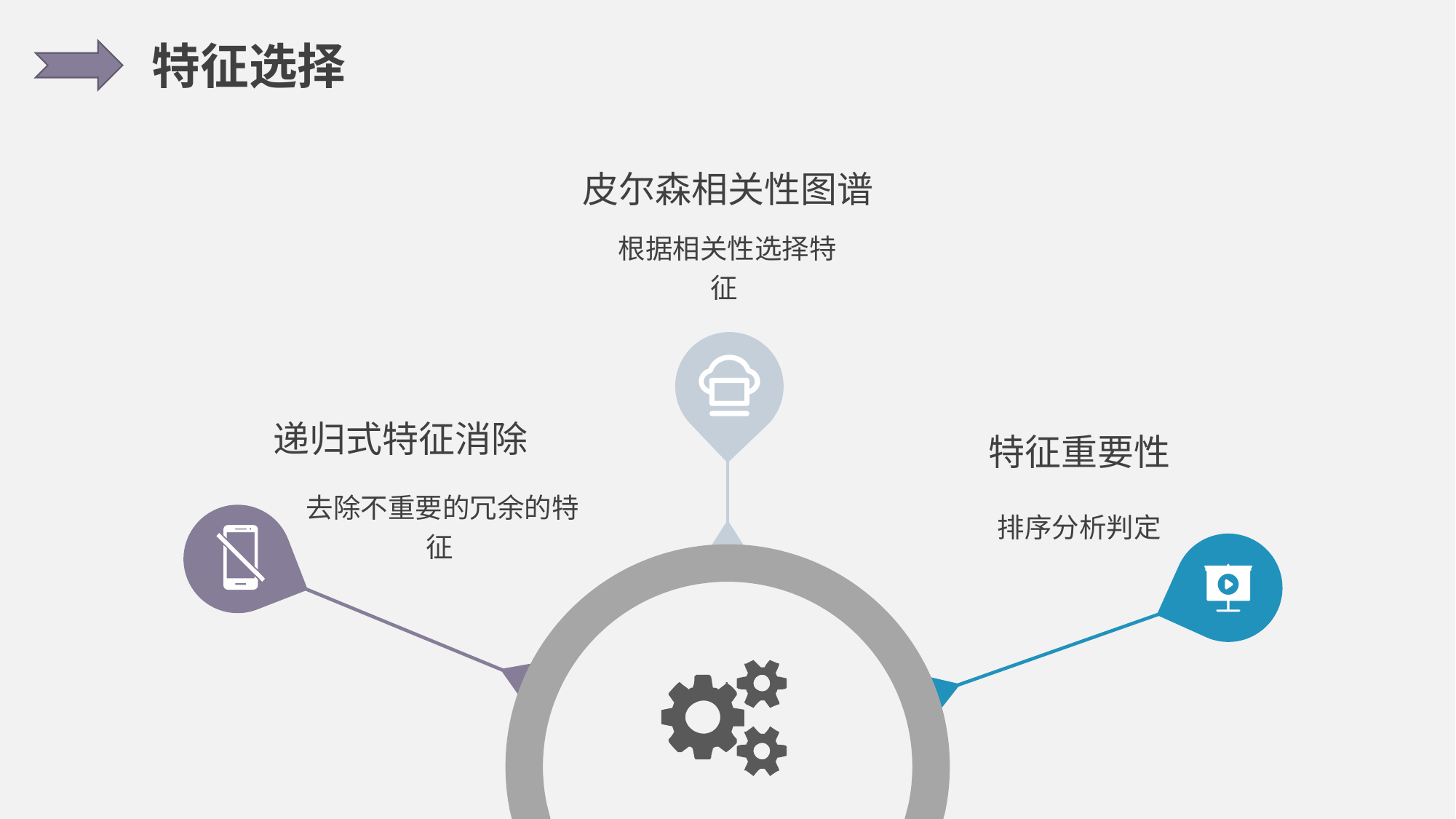

特征选择

皮尔森相关性图谱
根据相关性选择特征

递归式特征消除
去除不重要的冗余的特征
特征重要性
排序分析判定